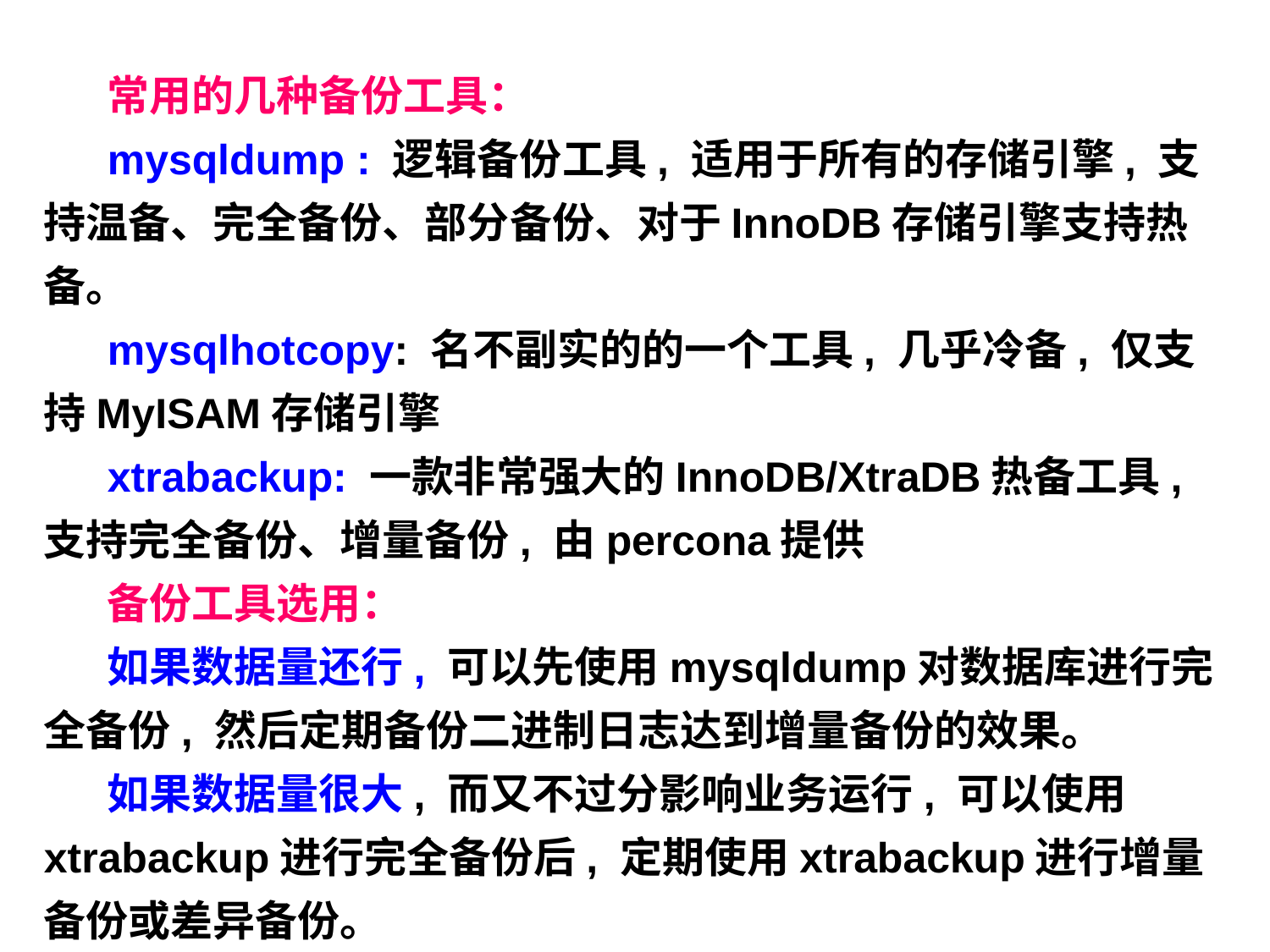

常用的几种备份工具：
mysqldump : 逻辑备份工具, 适用于所有的存储引擎, 支持温备、完全备份、部分备份、对于InnoDB存储引擎支持热备。
mysqlhotcopy: 名不副实的的一个工具, 几乎冷备, 仅支持MyISAM存储引擎
xtrabackup: 一款非常强大的InnoDB/XtraDB热备工具, 支持完全备份、增量备份, 由percona提供
备份工具选用：
如果数据量还行, 可以先使用mysqldump对数据库进行完全备份, 然后定期备份二进制日志达到增量备份的效果。
如果数据量很大, 而又不过分影响业务运行, 可以使用xtrabackup进行完全备份后, 定期使用xtrabackup进行增量备份或差异备份。